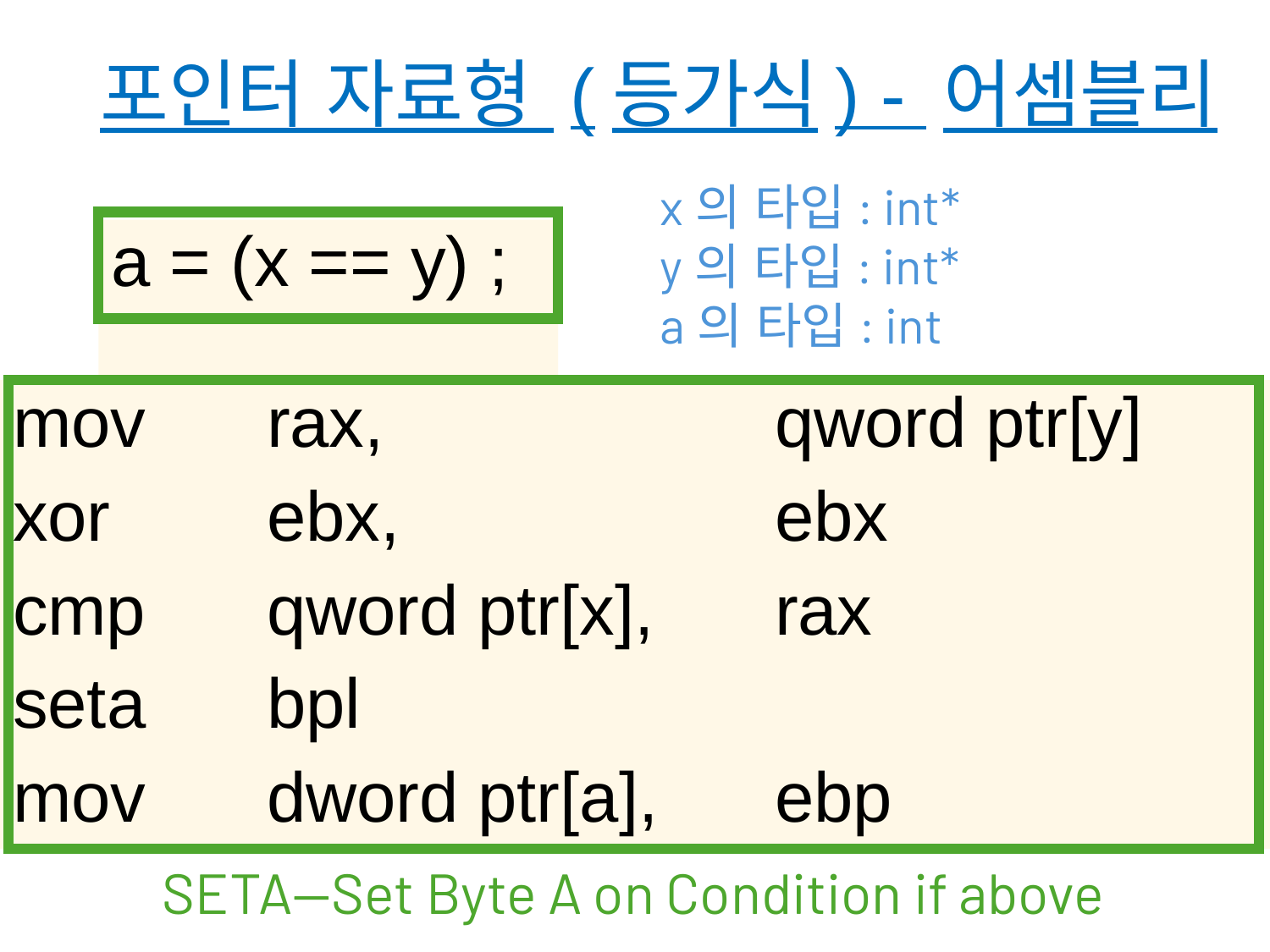

# 포인터 자료형 (등가식) - 어셈블리
x의 타입: int*
y의 타입: int*
a의 타입: int

a = (x == y) ;
mov	rax,				qword ptr[y]
xor		ebx,			ebx
cmp	qword ptr[x],	rax
seta	bpl
mov	dword ptr[a],	ebp

SETA—Set Byte A on Condition if above